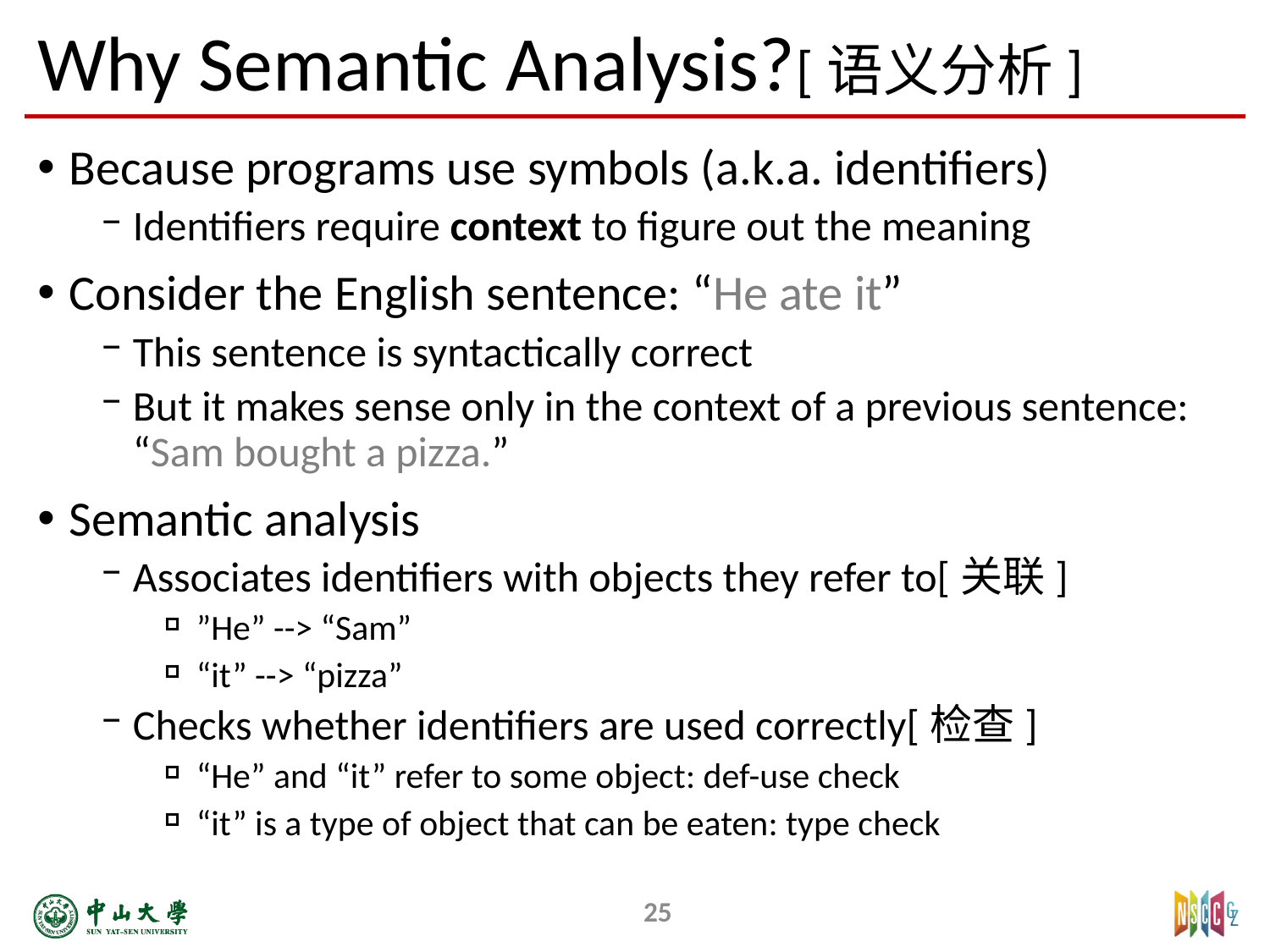

# Why Semantic Analysis?[语义分析]
Because programs use symbols (a.k.a. identifiers)
Identifiers require context to figure out the meaning
Consider the English sentence: “He ate it”
This sentence is syntactically correct
But it makes sense only in the context of a previous sentence: “Sam bought a pizza.”
Semantic analysis
Associates identifiers with objects they refer to[关联]
”He” --> “Sam”
“it” --> “pizza”
Checks whether identifiers are used correctly[检查]
“He” and “it” refer to some object: def-use check
“it” is a type of object that can be eaten: type check
25